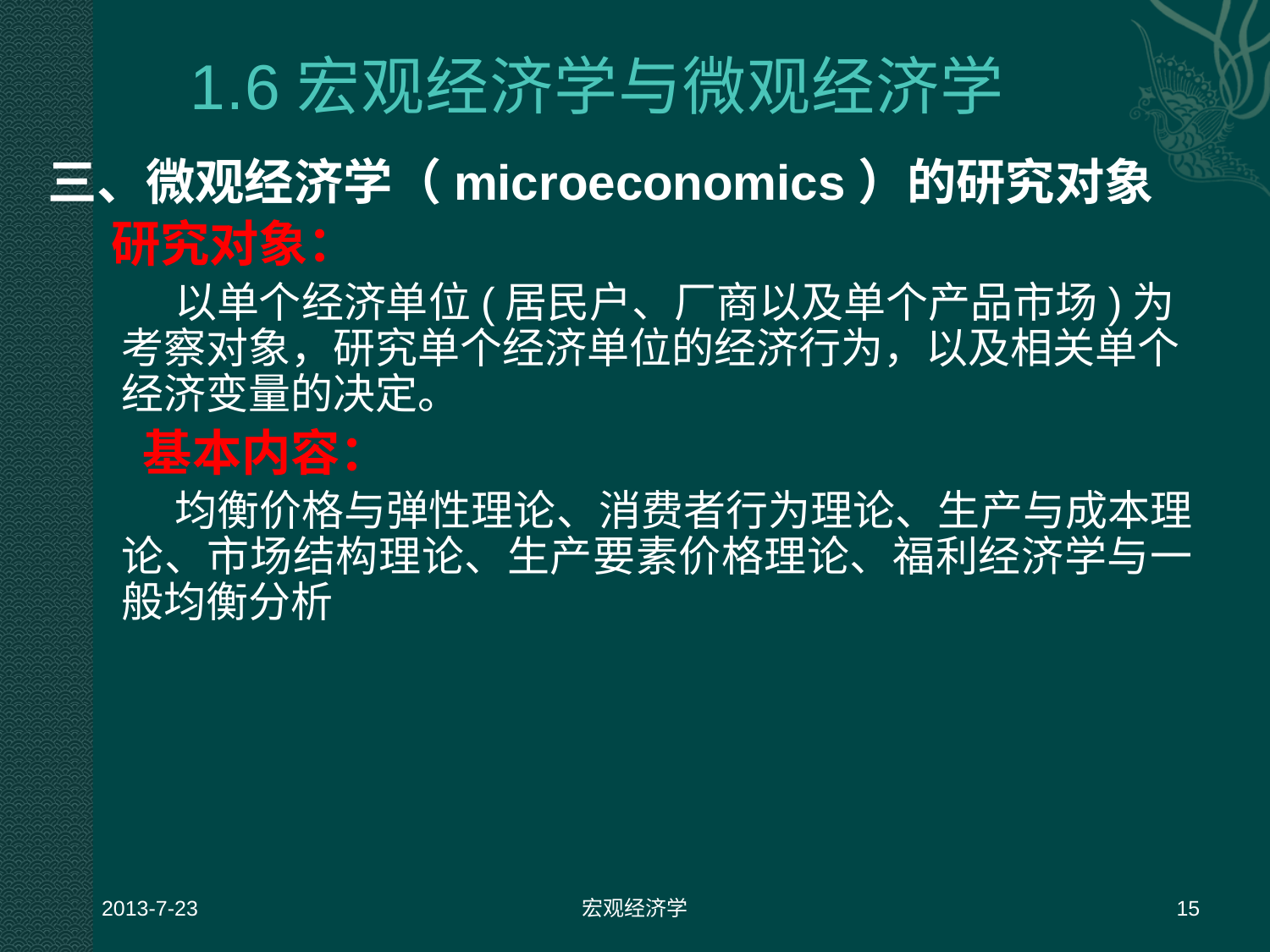

# 1.6宏观经济学与微观经济学
三、微观经济学（microeconomics）的研究对象
研究对象：
以单个经济单位(居民户、厂商以及单个产品市场)为考察对象，研究单个经济单位的经济行为，以及相关单个经济变量的决定。
  基本内容：
均衡价格与弹性理论、消费者行为理论、生产与成本理论、市场结构理论、生产要素价格理论、福利经济学与一般均衡分析
2013-7-23
宏观经济学
15